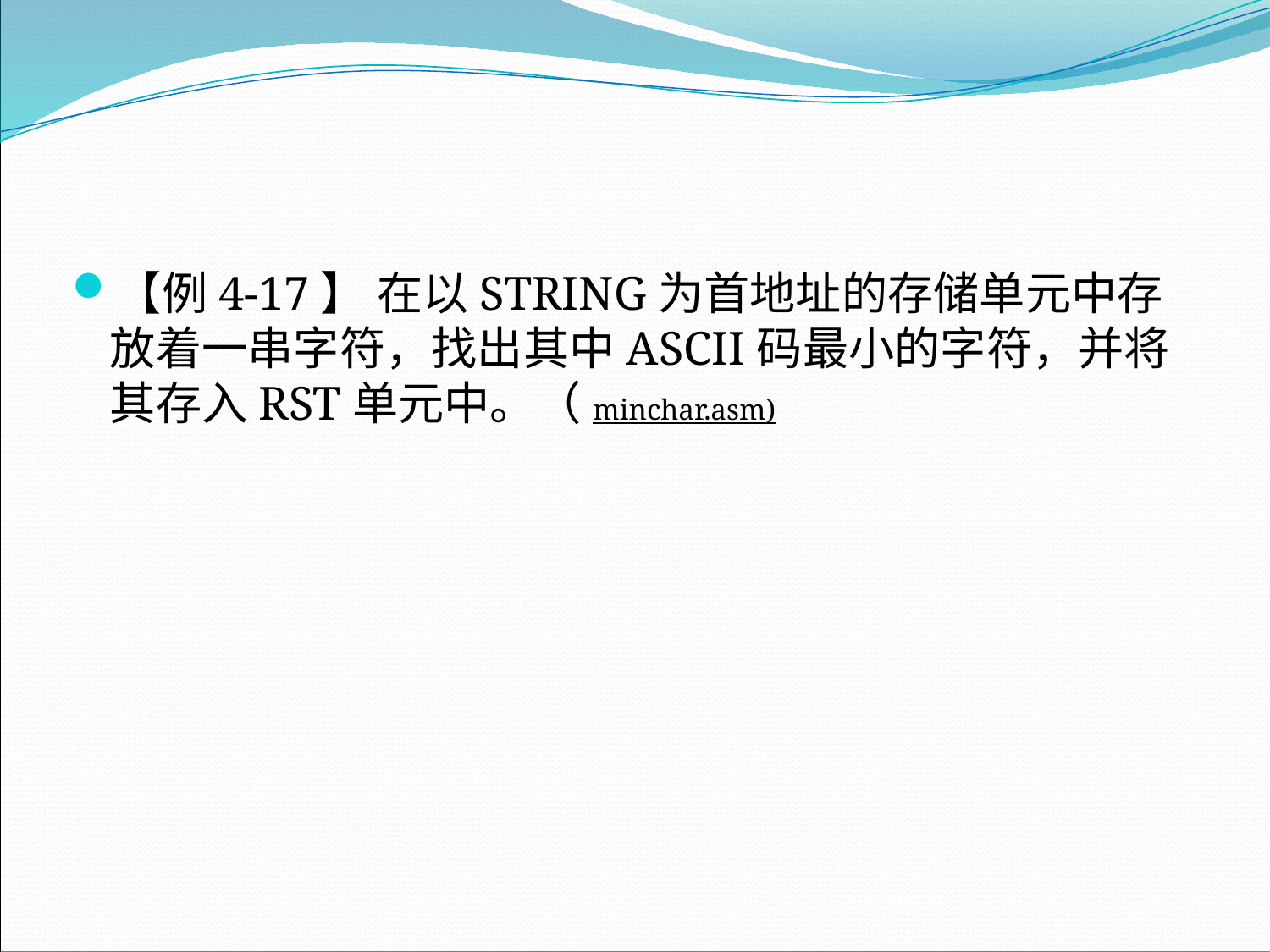

#
【例4-17】 在以STRING为首地址的存储单元中存放着一串字符，找出其中ASCII码最小的字符，并将其存入RST单元中。（minchar.asm)